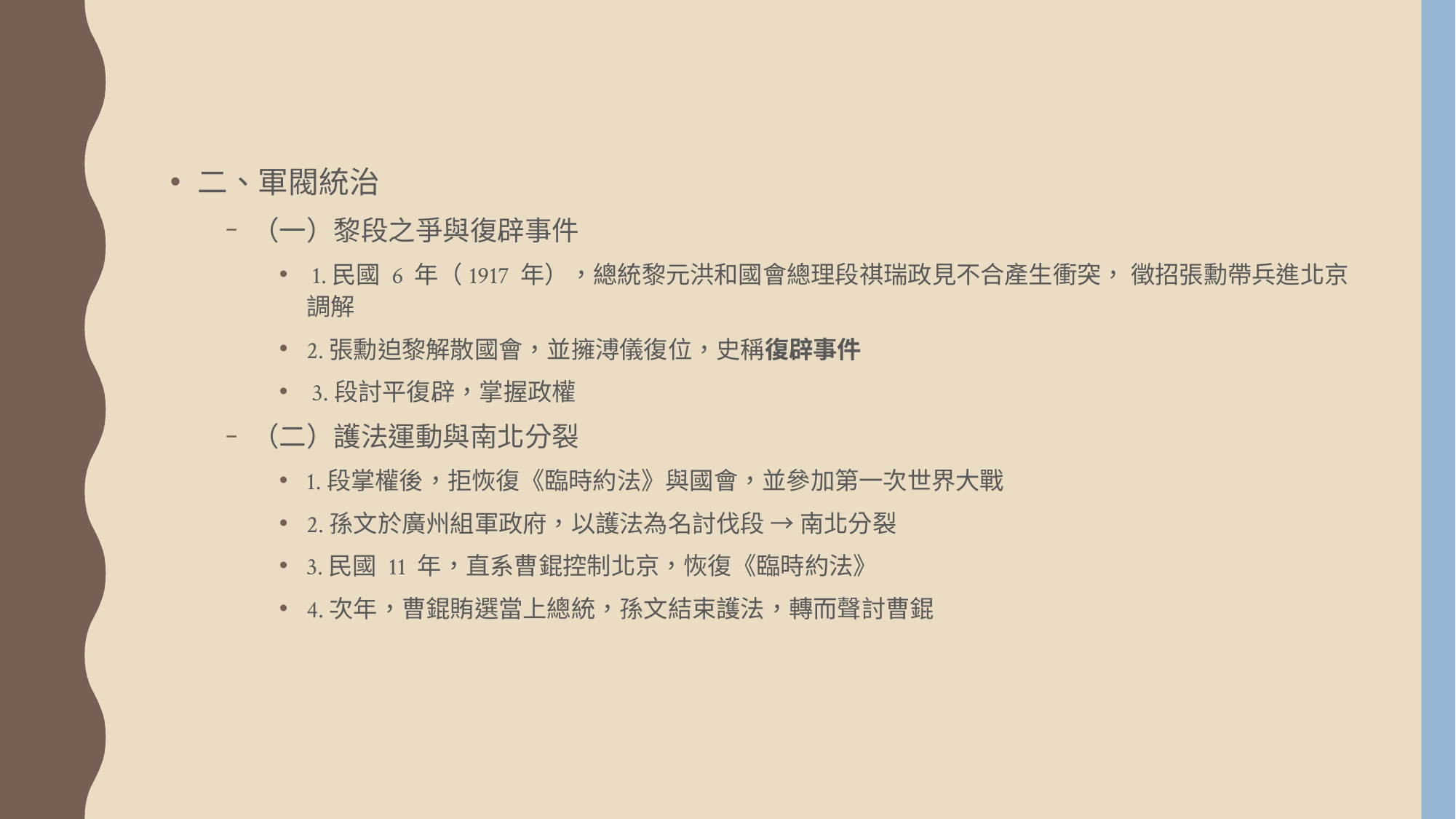

二、軍閥統治
（一）黎段之爭與復辟事件
 1.民國 6 年（1917 年），總統黎元洪和國會總理段祺瑞政見不合產生衝突， 徵招張勳帶兵進北京調解
2.張勳迫黎解散國會，並擁溥儀復位，史稱復辟事件
 3.段討平復辟，掌握政權
（二）護法運動與南北分裂
1.段掌權後，拒恢復《臨時約法》與國會，並參加第一次世界大戰
2.孫文於廣州組軍政府，以護法為名討伐段 → 南北分裂
3.民國 11 年，直系曹錕控制北京，恢復《臨時約法》
4.次年，曹錕賄選當上總統，孫文結束護法，轉而聲討曹錕